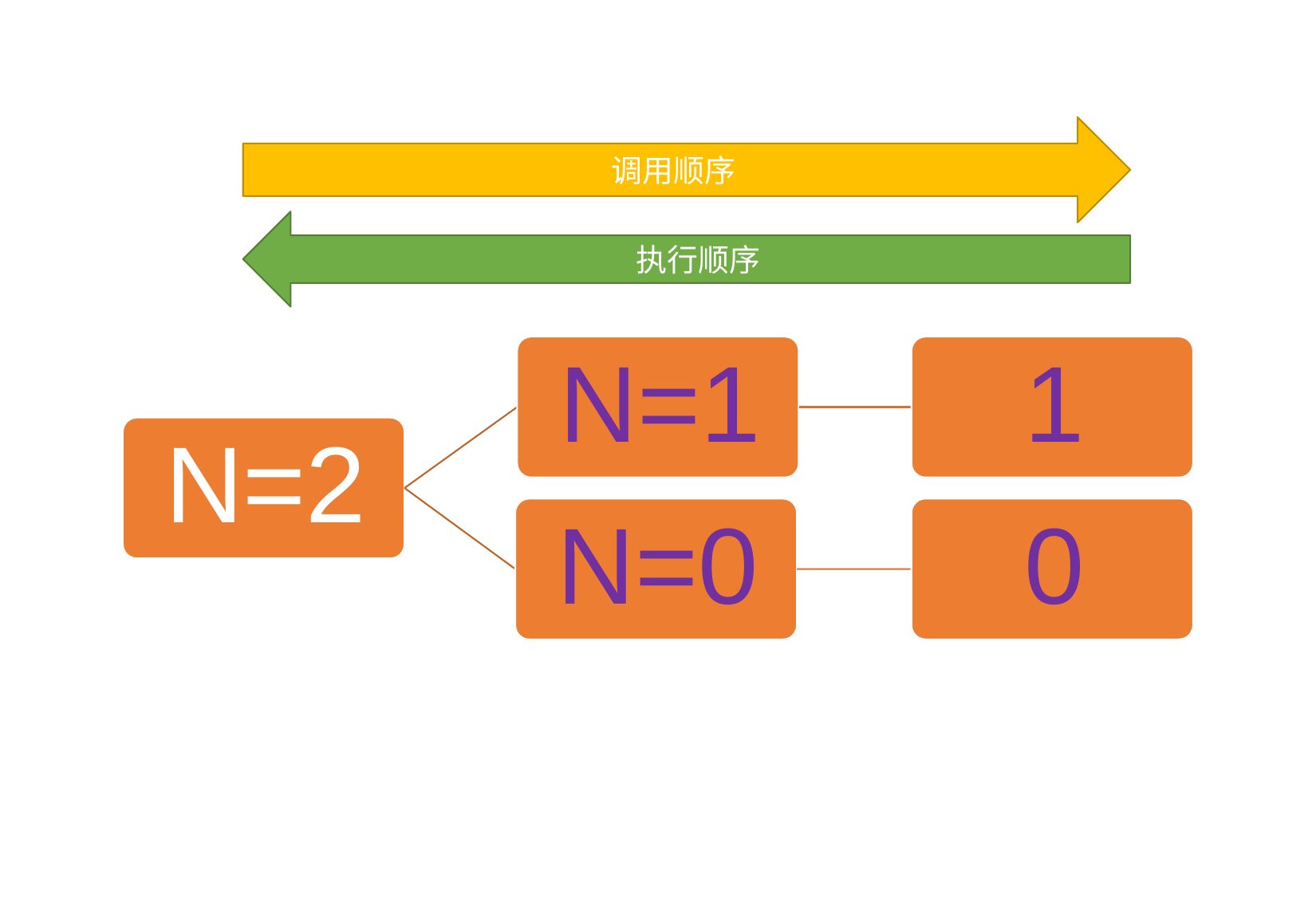

调用顺序
N=2

N=1

1

N=0

0
执行顺序